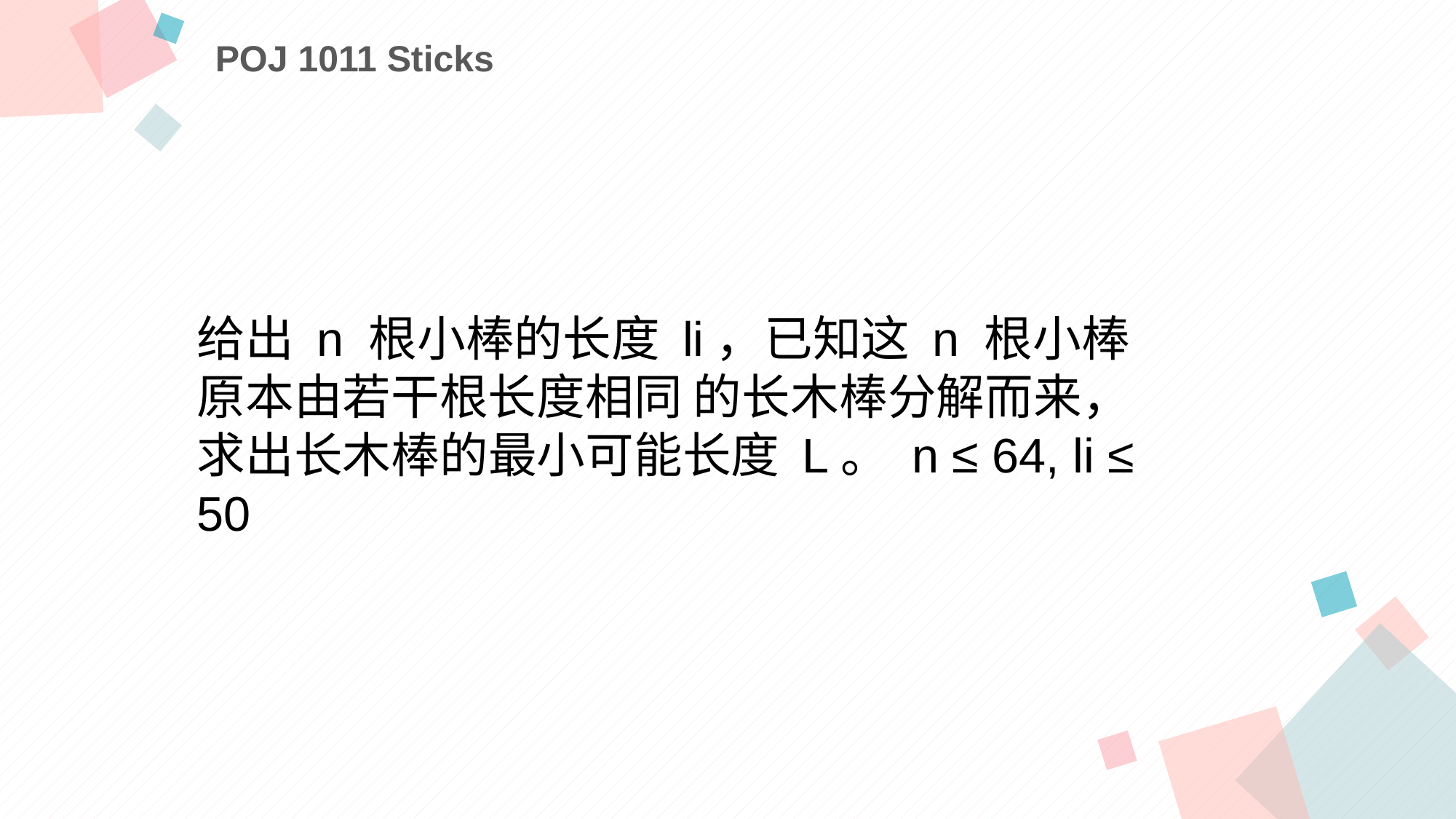

POJ 1011 Sticks
给出 n 根小棒的长度 li，已知这 n 根小棒原本由若干根长度相同 的长木棒分解而来，求出长木棒的最小可能长度 L。 n ≤ 64, li ≤ 50